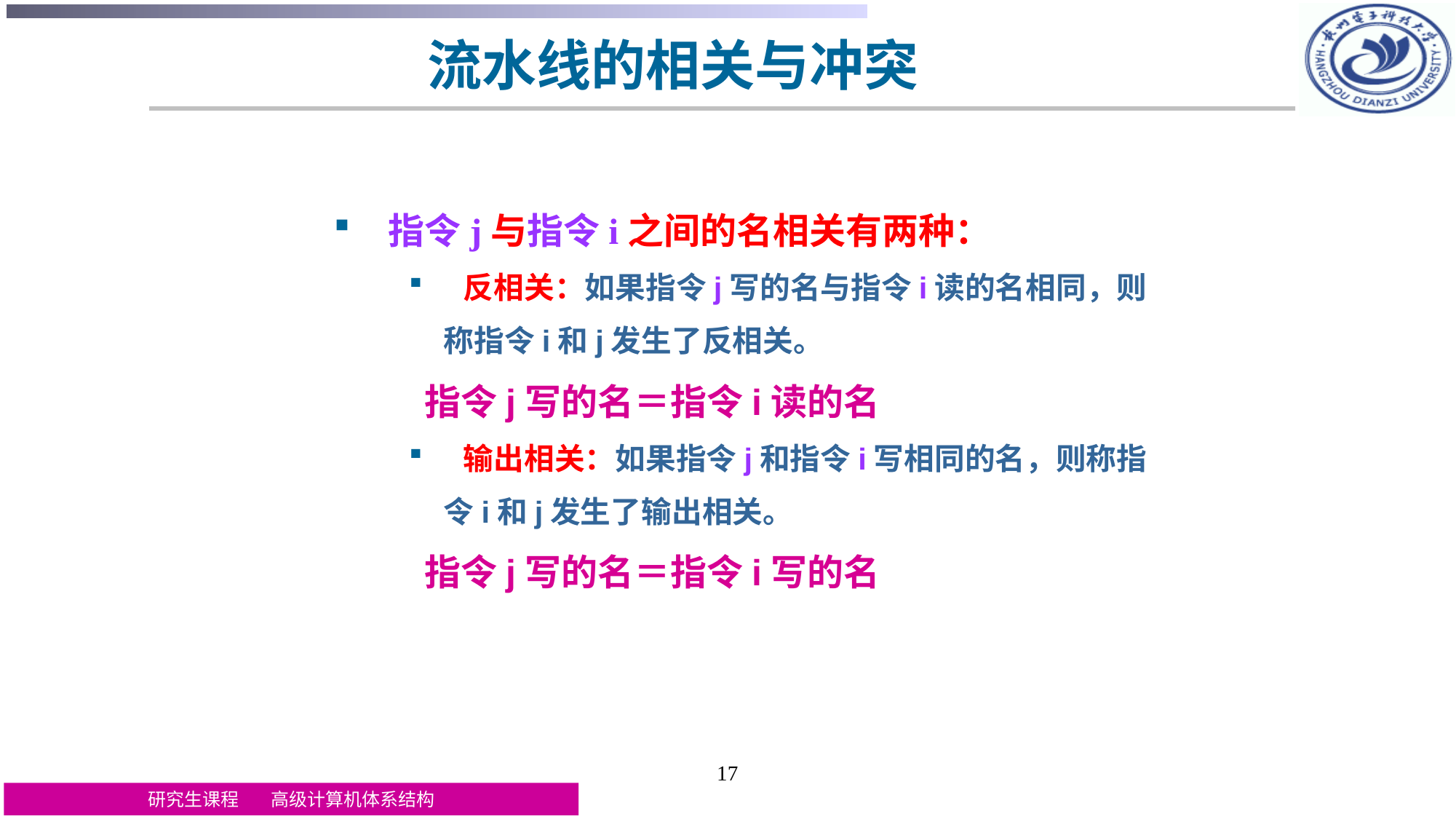

# 流水线的相关与冲突
指令j与指令i之间的名相关有两种：
反相关：如果指令j写的名与指令i读的名相同，则
    称指令i和j发生了反相关。
          指令j写的名＝指令i读的名
输出相关：如果指令j和指令i写相同的名，则称指
    令i和j发生了输出相关。
          指令j写的名＝指令i写的名

17